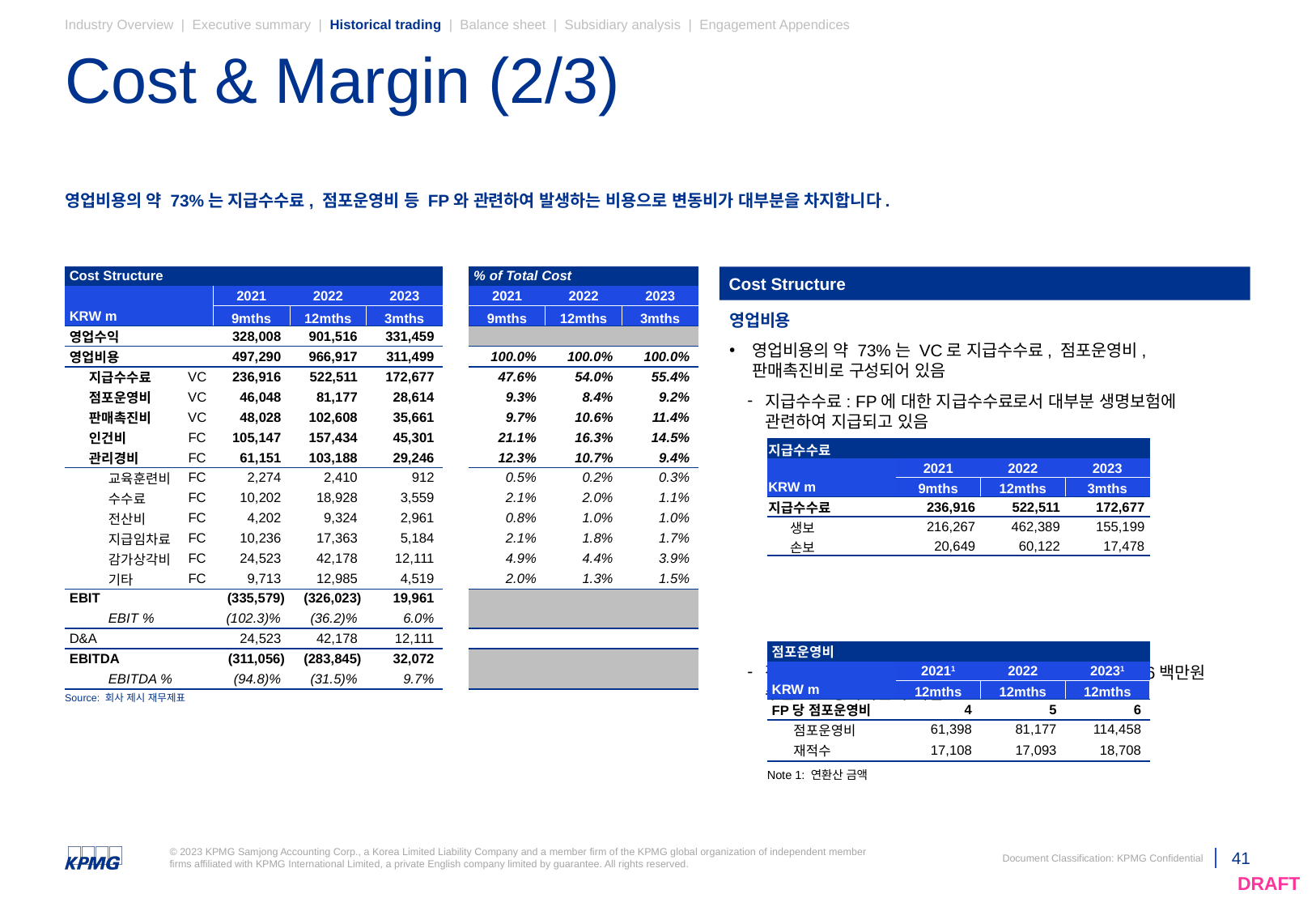

Industry Overview  |  Executive summary  |  Historical trading  |  Balance sheet  |  Subsidiary analysis  |  Engagement Appendices
# Cost & Margin (2/3)
영업비용의 약 73%는 지급수수료, 점포운영비 등 FP와 관련하여 발생하는 비용으로 변동비가 대부분을 차지합니다.
| Cost Structure |  |  |  |  |  |  |  | % of Total Cost |  |  |
| --- | --- | --- | --- | --- | --- | --- | --- | --- | --- | --- |
|  |  |  |  | 2021 | 2022 | 2023 |  | 2021 | 2022 | 2023 |
| KRW m |  |  |  | 9mths | 12mths | 3mths |  | 9mths | 12mths | 3mths |
| 영업수익 |  |  |  | 328,008 | 901,516 | 331,459 |  |  |  |  |
| 영업비용 |  |  |  | 497,290 | 966,917 | 311,499 |  | 100.0% | 100.0% | 100.0% |
|  | 지급수수료 |  | VC | 236,916 | 522,511 | 172,677 |  | 47.6% | 54.0% | 55.4% |
|  | 점포운영비 |  | VC | 46,048 | 81,177 | 28,614 |  | 9.3% | 8.4% | 9.2% |
|  | 판매촉진비 |  | VC | 48,028 | 102,608 | 35,661 |  | 9.7% | 10.6% | 11.4% |
|  | 인건비 |  | FC | 105,147 | 157,434 | 45,301 |  | 21.1% | 16.3% | 14.5% |
|  | 관리경비 |  | FC | 61,151 | 103,188 | 29,246 |  | 12.3% | 10.7% | 9.4% |
|  |  | 교육훈련비 | FC | 2,274 | 2,410 | 912 |  | 0.5% | 0.2% | 0.3% |
|  |  | 수수료 | FC | 10,202 | 18,928 | 3,559 |  | 2.1% | 2.0% | 1.1% |
|  |  | 전산비 | FC | 4,202 | 9,324 | 2,961 |  | 0.8% | 1.0% | 1.0% |
|  |  | 지급임차료 | FC | 10,236 | 17,363 | 5,184 |  | 2.1% | 1.8% | 1.7% |
|  |  | 감가상각비 | FC | 24,523 | 42,178 | 12,111 |  | 4.9% | 4.4% | 3.9% |
|  |  | 기타 | FC | 9,713 | 12,985 | 4,519 |  | 2.0% | 1.3% | 1.5% |
| EBIT |  |  |  | (335,579) | (326,023) | 19,961 |  |  |  |  |
|  |  | EBIT % |  | (102.3)% | (36.2)% | 6.0% |  |  |  |  |
| D&A |  |  |  | 24,523 | 42,178 | 12,111 |  |  |  |  |
| EBITDA |  |  |  | (311,056) | (283,845) | 32,072 |  |  |  |  |
|  |  | EBITDA % |  | (94.8)% | (31.5)% | 9.7% |  |  |  |  |
Cost Structure
영업비용
영업비용의 약 73%는 VC로 지급수수료, 점포운영비, 판매촉진비로 구성되어 있음
지급수수료: FP에 대한 지급수수료로서 대부분 생명보험에 관련하여 지급되고 있음

점포운영비: 점포운영상 발생하는 비용으로 FP당 4~6백만원 수준으로 증가하는 추세임

| 지급수수료 |  |  |  |  |  |
| --- | --- | --- | --- | --- | --- |
|  |  |  | 2021 | 2022 | 2023 |
| KRW m |  |  | 9mths | 12mths | 3mths |
| 지급수수료 |  |  | 236,916 | 522,511 | 172,677 |
|  | 생보 |  | 216,267 | 462,389 | 155,199 |
|  | 손보 |  | 20,649 | 60,122 | 17,478 |
| 점포운영비 |  |  |  |  |  |
| --- | --- | --- | --- | --- | --- |
|  |  |  | 20211 | 2022 | 20231 |
| KRW m |  |  | 12mths | 12mths | 12mths |
| FP당 점포운영비 |  |  | 4 | 5 | 6 |
|  | 점포운영비 |  | 61,398 | 81,177 | 114,458 |
|  | 재적수 |  | 17,108 | 17,093 | 18,708 |
Source: 회사 제시 재무제표
Note 1: 연환산 금액